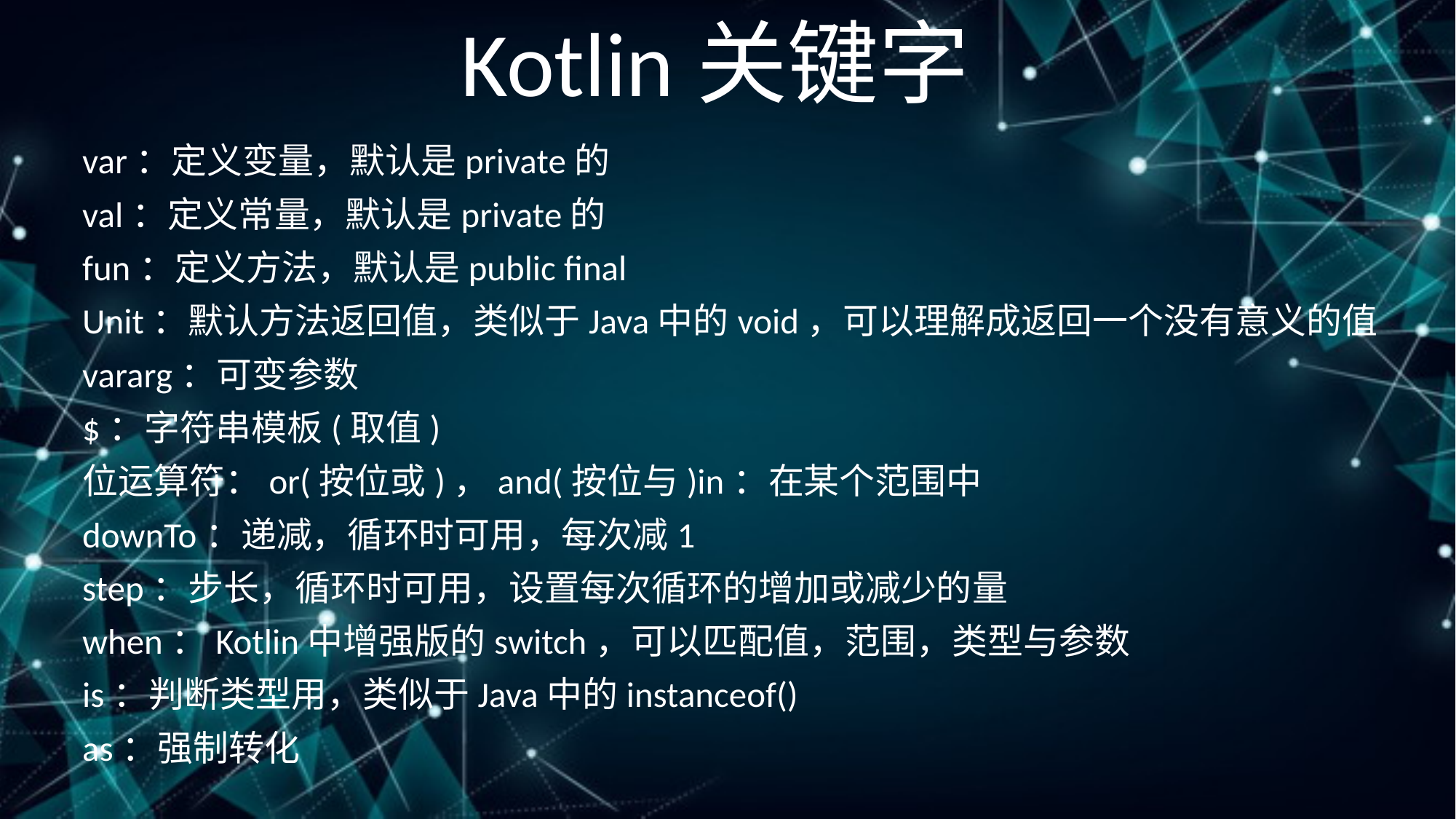

# Kotlin关键字
var：定义变量，默认是private的
val：定义常量，默认是private的
fun：定义方法，默认是public final
Unit：默认方法返回值，类似于Java中的void，可以理解成返回一个没有意义的值
vararg：可变参数
$：字符串模板(取值)
位运算符：or(按位或)，and(按位与)in：在某个范围中
downTo：递减，循环时可用，每次减1
step：步长，循环时可用，设置每次循环的增加或减少的量
when：Kotlin中增强版的switch，可以匹配值，范围，类型与参数
is：判断类型用，类似于Java中的instanceof()
as：强制转化